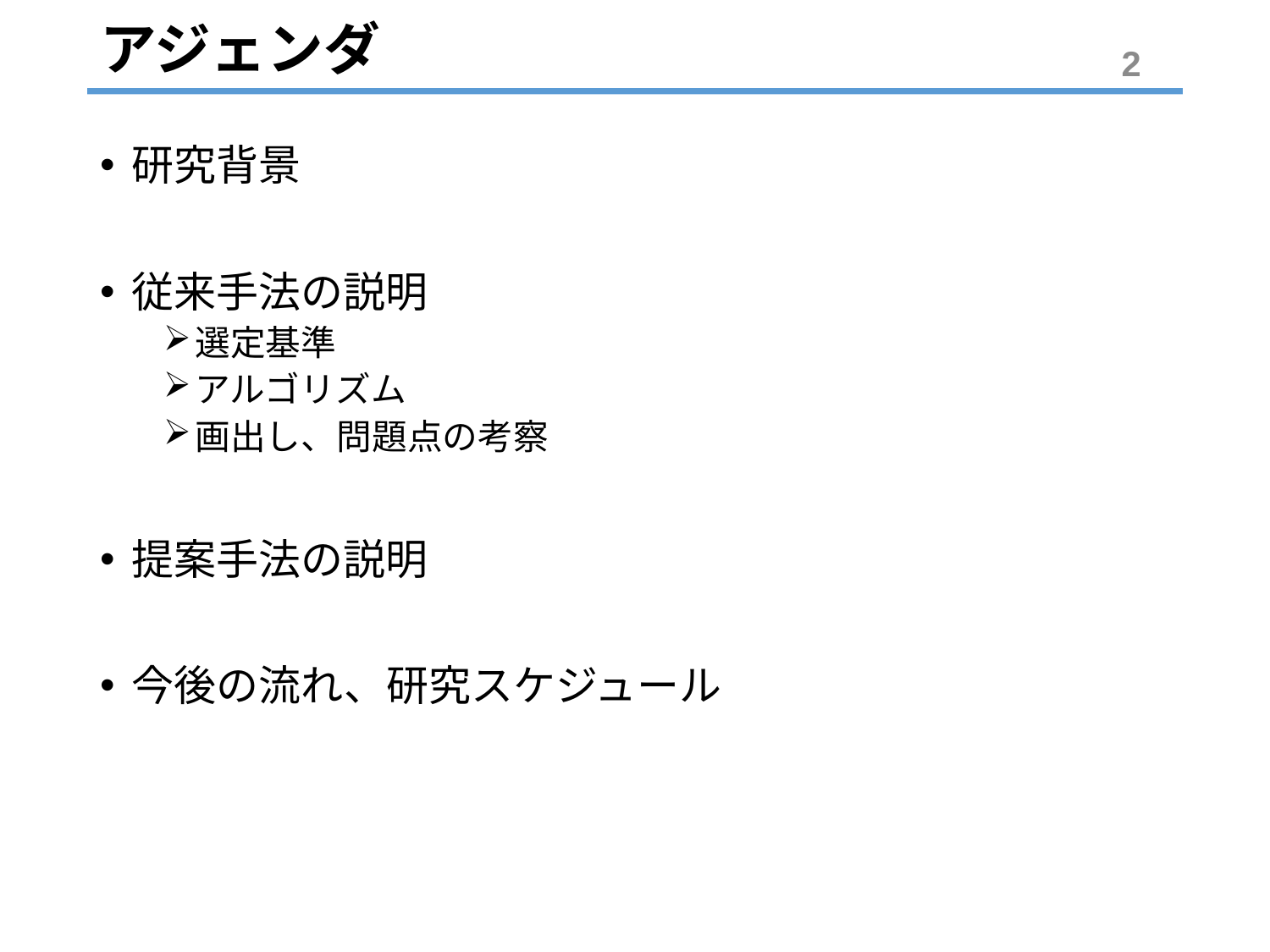

# アジェンダ
2
研究背景

従来手法の説明
選定基準
アルゴリズム
画出し、問題点の考察

提案手法の説明

今後の流れ、研究スケジュール